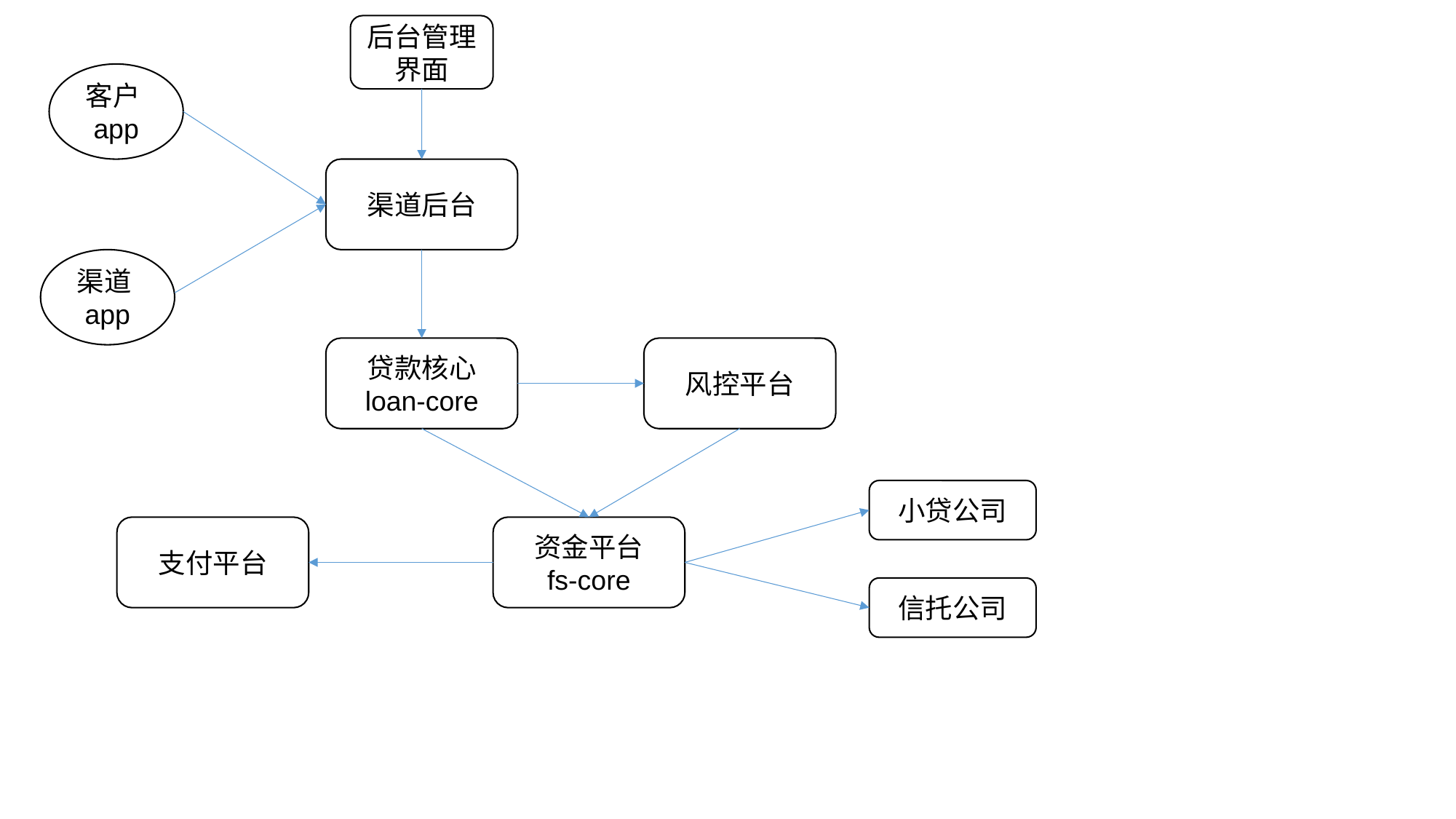

后台管理界面
客户app
渠道后台
渠道app
贷款核心
loan-core
风控平台
小贷公司
支付平台
资金平台
fs-core
信托公司